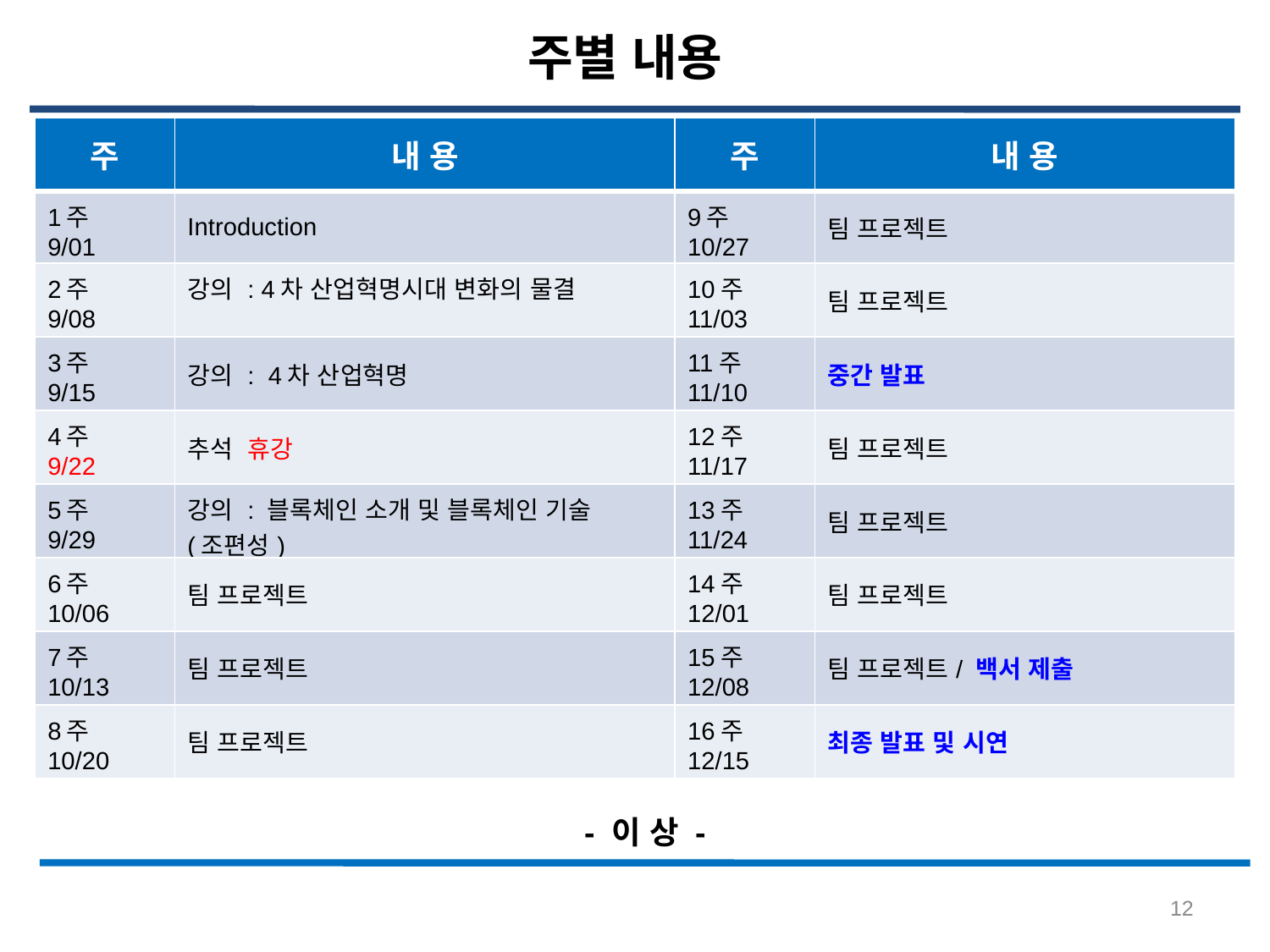

주별 내용
| 주 | 내 용 | 주 | 내 용 |
| --- | --- | --- | --- |
| 1주 9/01 | Introduction | 9주 10/27 | 팀 프로젝트 |
| 2주 9/08 | 강의 : 4차 산업혁명시대 변화의 물결 | 10주 11/03 | 팀 프로젝트 |
| 3주 9/15 | 강의 : 4차 산업혁명 | 11주 11/10 | 중간 발표 |
| 4주 9/22 | 추석 휴강 | 12주 11/17 | 팀 프로젝트 |
| 5주 9/29 | 강의 : 블록체인 소개 및 블록체인 기술 (조편성) | 13주 11/24 | 팀 프로젝트 |
| 6주 10/06 | 팀 프로젝트 | 14주 12/01 | 팀 프로젝트 |
| 7주 10/13 | 팀 프로젝트 | 15주 12/08 | 팀 프로젝트/ 백서 제출 |
| 8주 10/20 | 팀 프로젝트 | 16주 12/15 | 최종 발표 및 시연 |
- 이 상 -
12